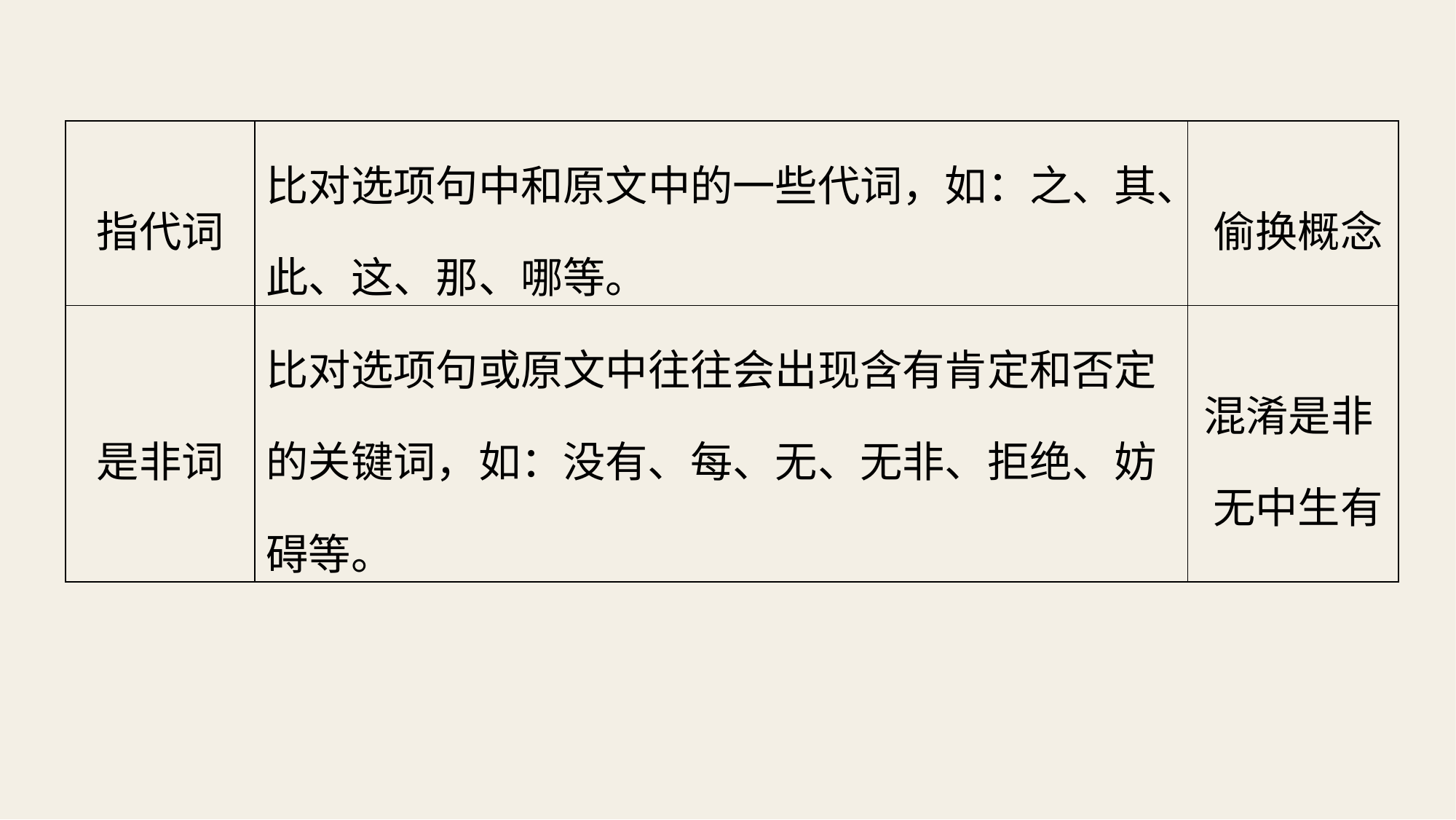

| 指代词 | 比对选项句中和原文中的一些代词，如：之、其、 此、这、那、哪等。 | 偷换概念 |
| --- | --- | --- |
| 是非词 | 比对选项句或原文中往往会出现含有肯定和否定 的关键词，如：没有、每、无、无非、拒绝、妨 碍等。 | 混淆是非 无中生有 |